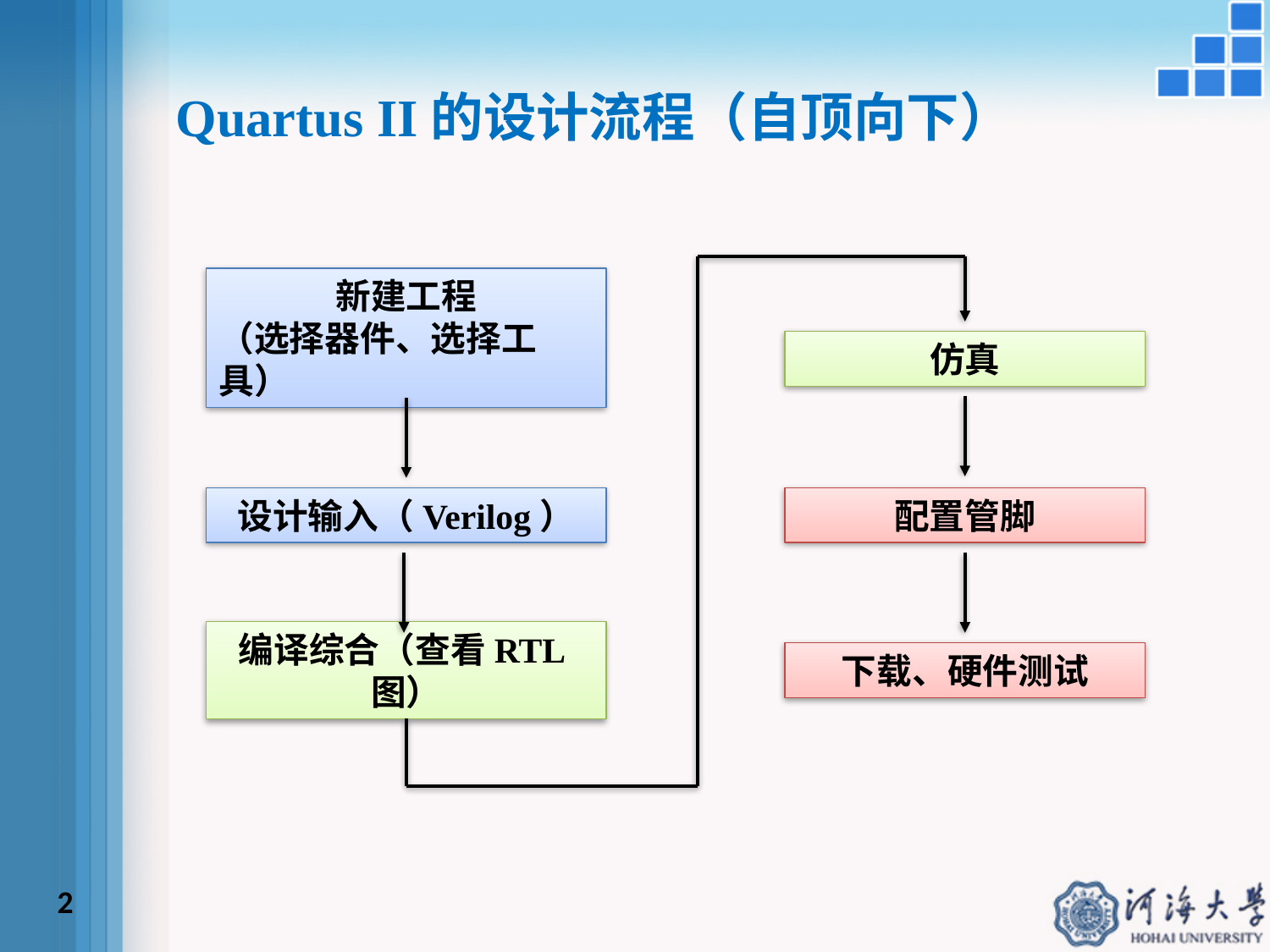

Quartus II的设计流程（自顶向下）
新建工程
（选择器件、选择工具）
仿真
设计输入（Verilog）
配置管脚
编译综合（查看RTL图）
下载、硬件测试
2